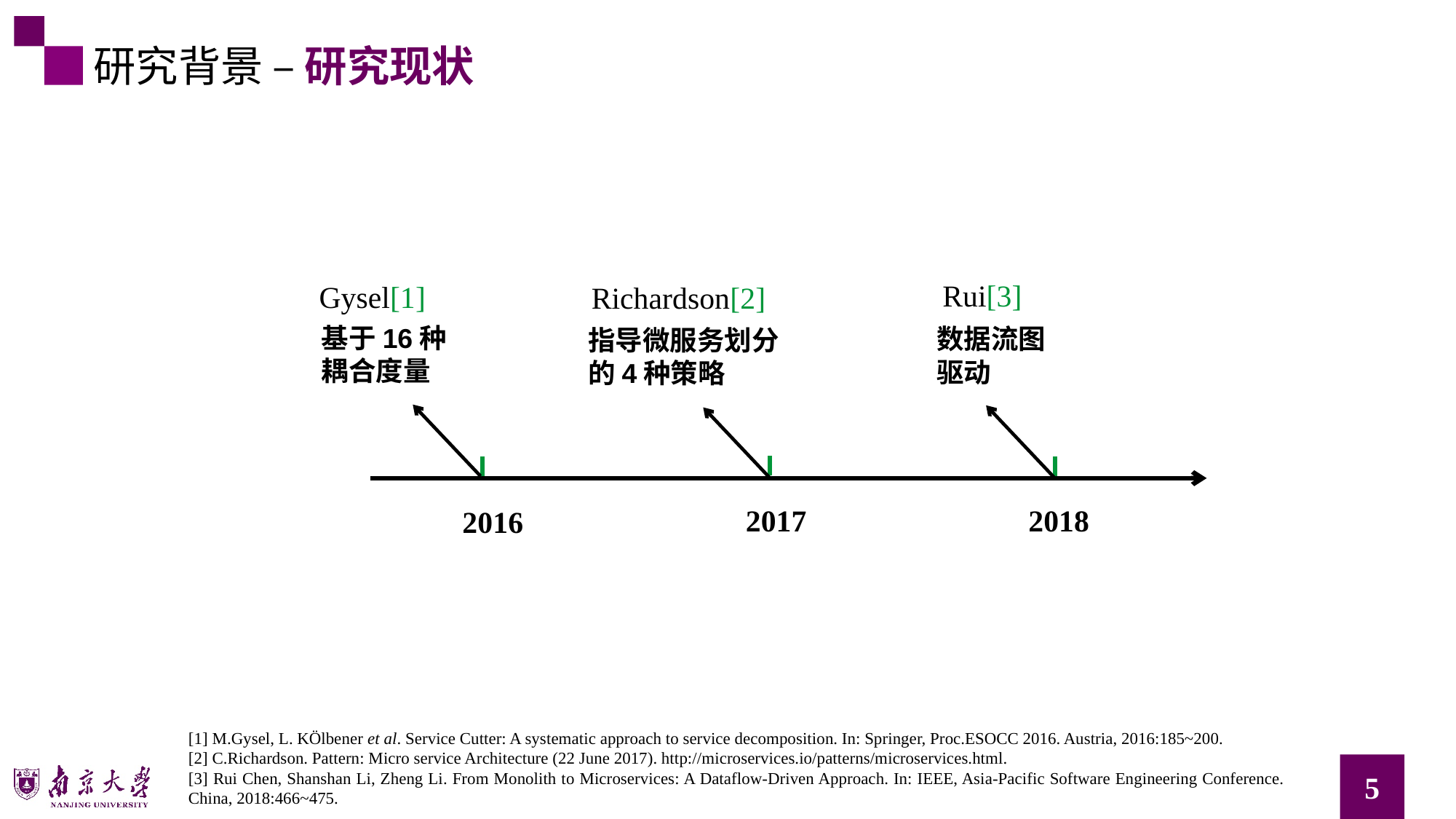

研究背景 – 研究现状
Rui[3]
Gysel[1]
Richardson[2]
基于16种耦合度量
数据流图
驱动
指导微服务划分的4种策略
2017
2018
2016
[1] M.Gysel, L. KÖlbener et al. Service Cutter: A systematic approach to service decomposition. In: Springer, Proc.ESOCC 2016. Austria, 2016:185~200.
[2] C.Richardson. Pattern: Micro service Architecture (22 June 2017). http://microservices.io/patterns/microservices.html.
[3] Rui Chen, Shanshan Li, Zheng Li. From Monolith to Microservices: A Dataflow-Driven Approach. In: IEEE, Asia-Pacific Software Engineering Conference. China, 2018:466~475.
5